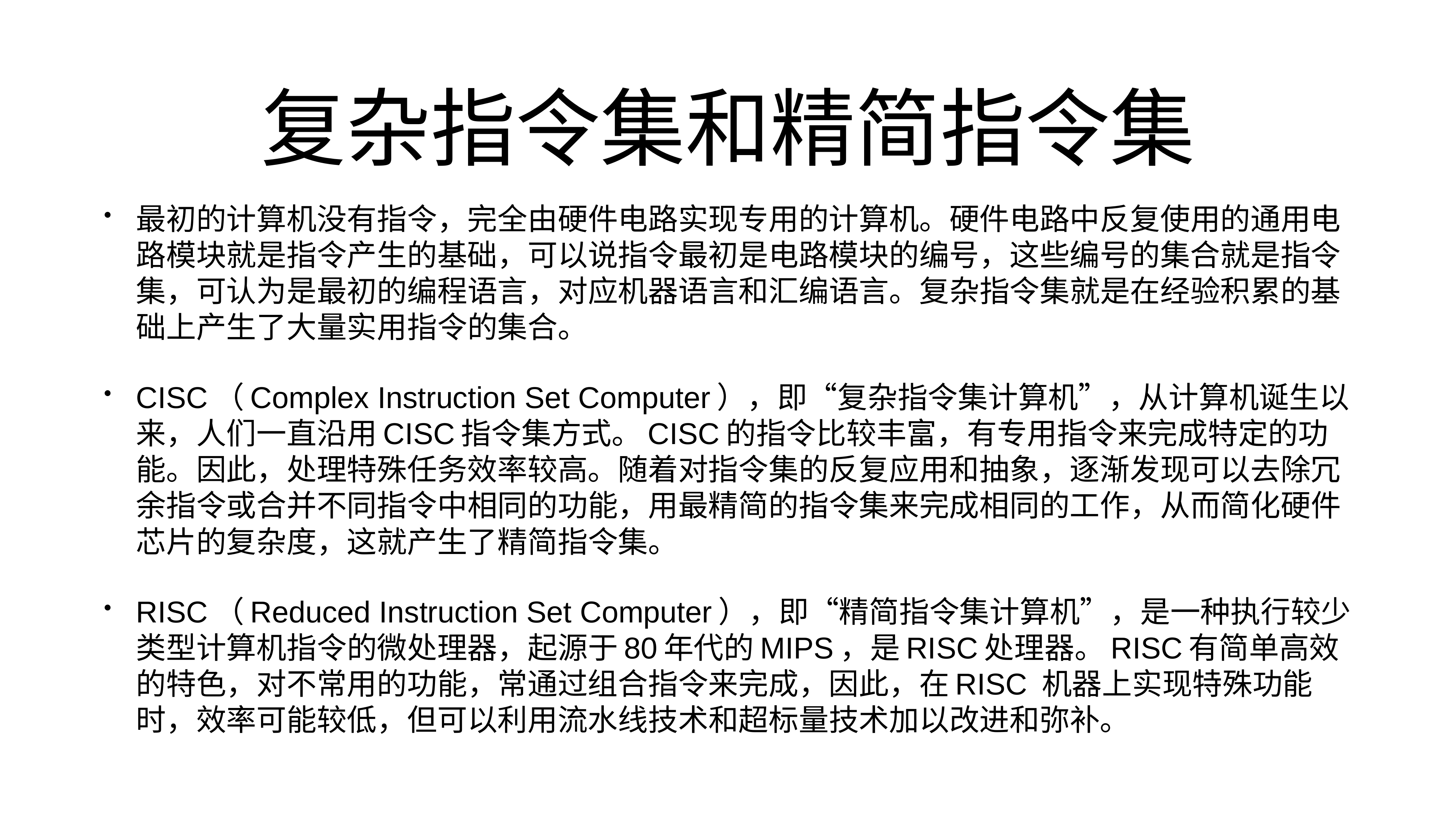

# 复杂指令集和精简指令集
最初的计算机没有指令，完全由硬件电路实现专用的计算机。硬件电路中反复使用的通用电路模块就是指令产生的基础，可以说指令最初是电路模块的编号，这些编号的集合就是指令集，可认为是最初的编程语言，对应机器语言和汇编语言。复杂指令集就是在经验积累的基础上产生了大量实用指令的集合。
CISC（Complex Instruction Set Computer），即“复杂指令集计算机”，从计算机诞生以来，人们一直沿用CISC指令集方式。CISC的指令比较丰富，有专用指令来完成特定的功能。因此，处理特殊任务效率较高。随着对指令集的反复应用和抽象，逐渐发现可以去除冗余指令或合并不同指令中相同的功能，用最精简的指令集来完成相同的工作，从而简化硬件芯片的复杂度，这就产生了精简指令集。
RISC（Reduced Instruction Set Computer），即“精简指令集计算机”，是一种执行较少类型计算机指令的微处理器，起源于80年代的MIPS，是RISC处理器。RISC有简单高效的特色，对不常用的功能，常通过组合指令来完成，因此，在RISC 机器上实现特殊功能时，效率可能较低，但可以利用流水线技术和超标量技术加以改进和弥补。